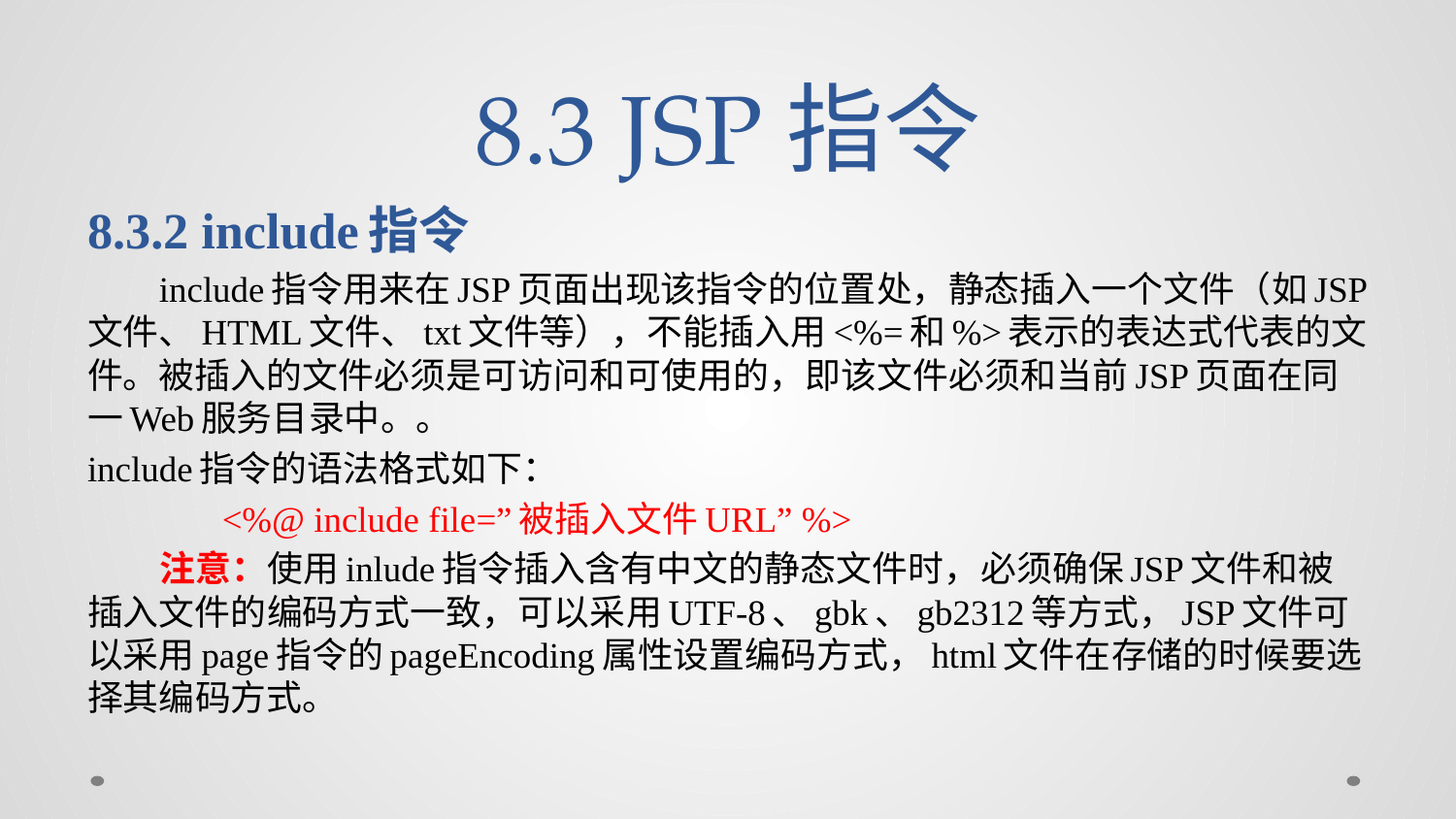

# 8.3 JSP指令
8.3.2 include指令
        include指令用来在JSP页面出现该指令的位置处，静态插入一个文件（如JSP文件、HTML文件、txt文件等），不能插入用<%=和%>表示的表达式代表的文件。被插入的文件必须是可访问和可使用的，即该文件必须和当前JSP页面在同一Web服务目录中。。
include指令的语法格式如下：
               <%@ include file=”被插入文件URL” %>
        注意：使用inlude指令插入含有中文的静态文件时，必须确保JSP文件和被插入文件的编码方式一致，可以采用UTF-8、gbk、gb2312等方式，JSP文件可以采用page指令的pageEncoding属性设置编码方式，html文件在存储的时候要选择其编码方式。